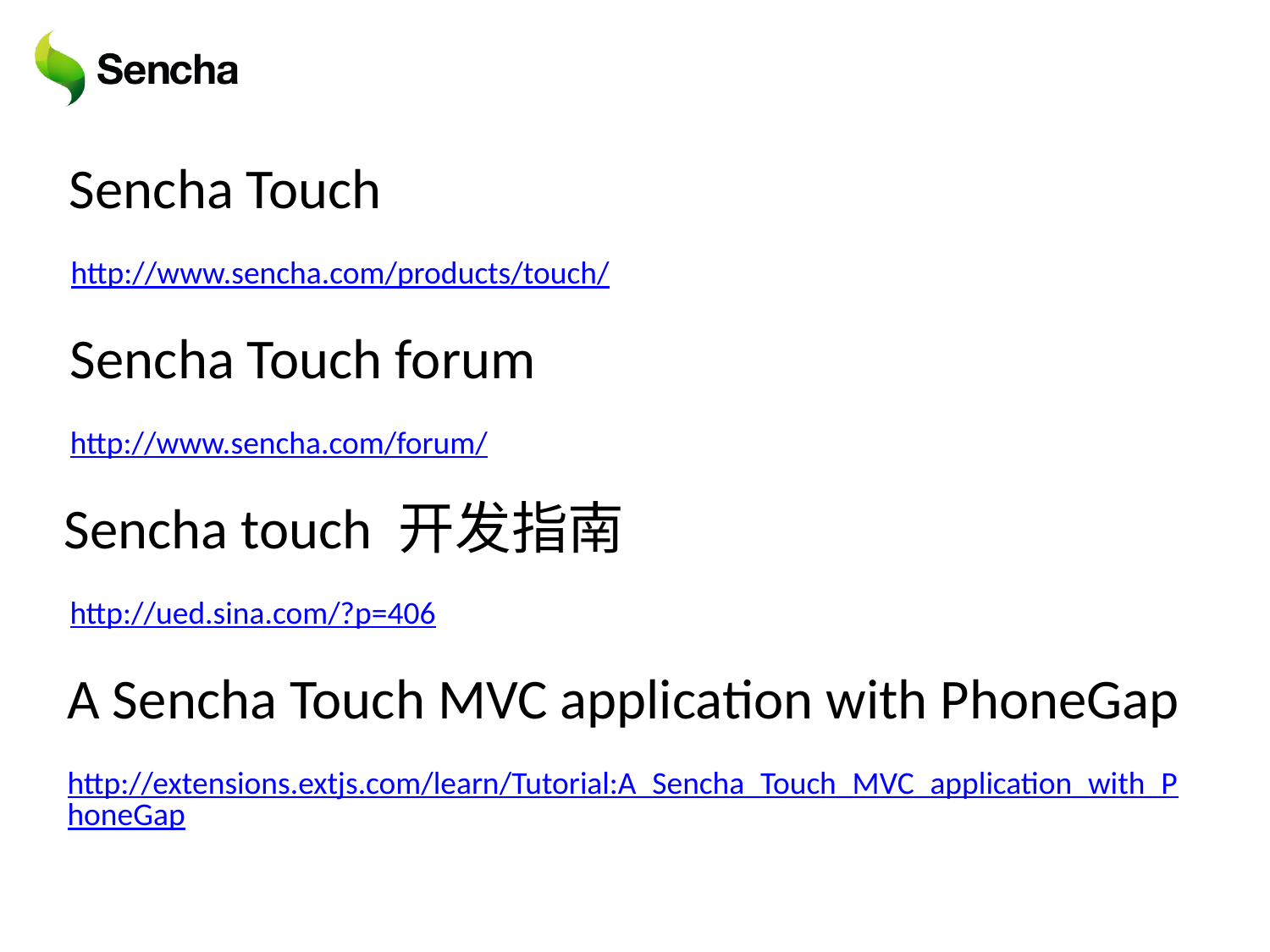

Sencha Touch
http://www.sencha.com/products/touch/
Sencha Touch forum
http://www.sencha.com/forum/
Sencha touch 开发指南
http://ued.sina.com/?p=406
A Sencha Touch MVC application with PhoneGap
http://extensions.extjs.com/learn/Tutorial:A_Sencha_Touch_MVC_application_with_PhoneGap